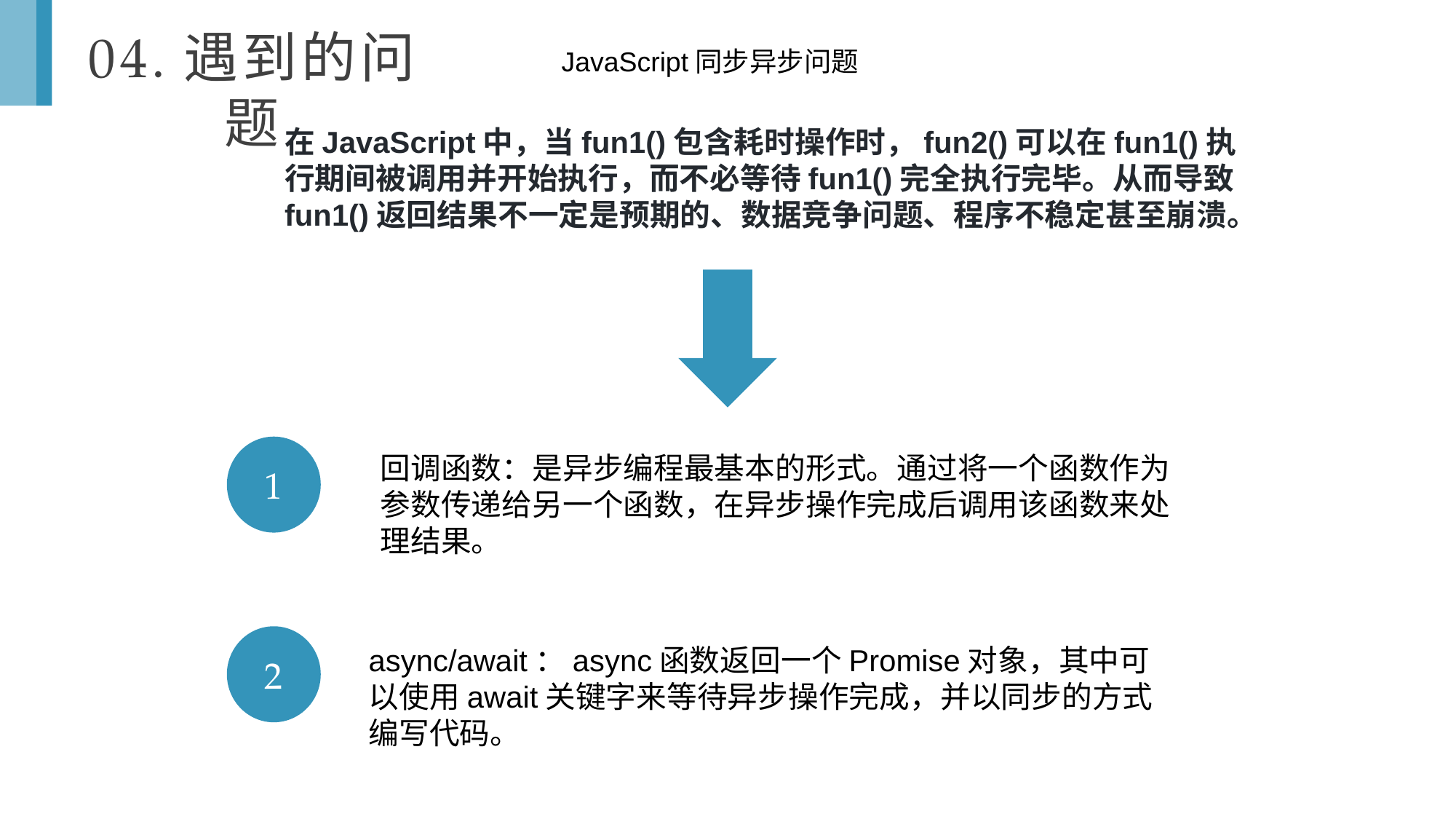

04.遇到的问题
JavaScript同步异步问题
在JavaScript中，当fun1()包含耗时操作时，fun2()可以在fun1()执行期间被调用并开始执行，而不必等待fun1()完全执行完毕。从而导致fun1()返回结果不一定是预期的、数据竞争问题、程序不稳定甚至崩溃。

1
回调函数：是异步编程最基本的形式。通过将一个函数作为参数传递给另一个函数，在异步操作完成后调用该函数来处理结果。

2
async/await：async函数返回一个Promise对象，其中可以使用await关键字来等待异步操作完成，并以同步的方式编写代码。